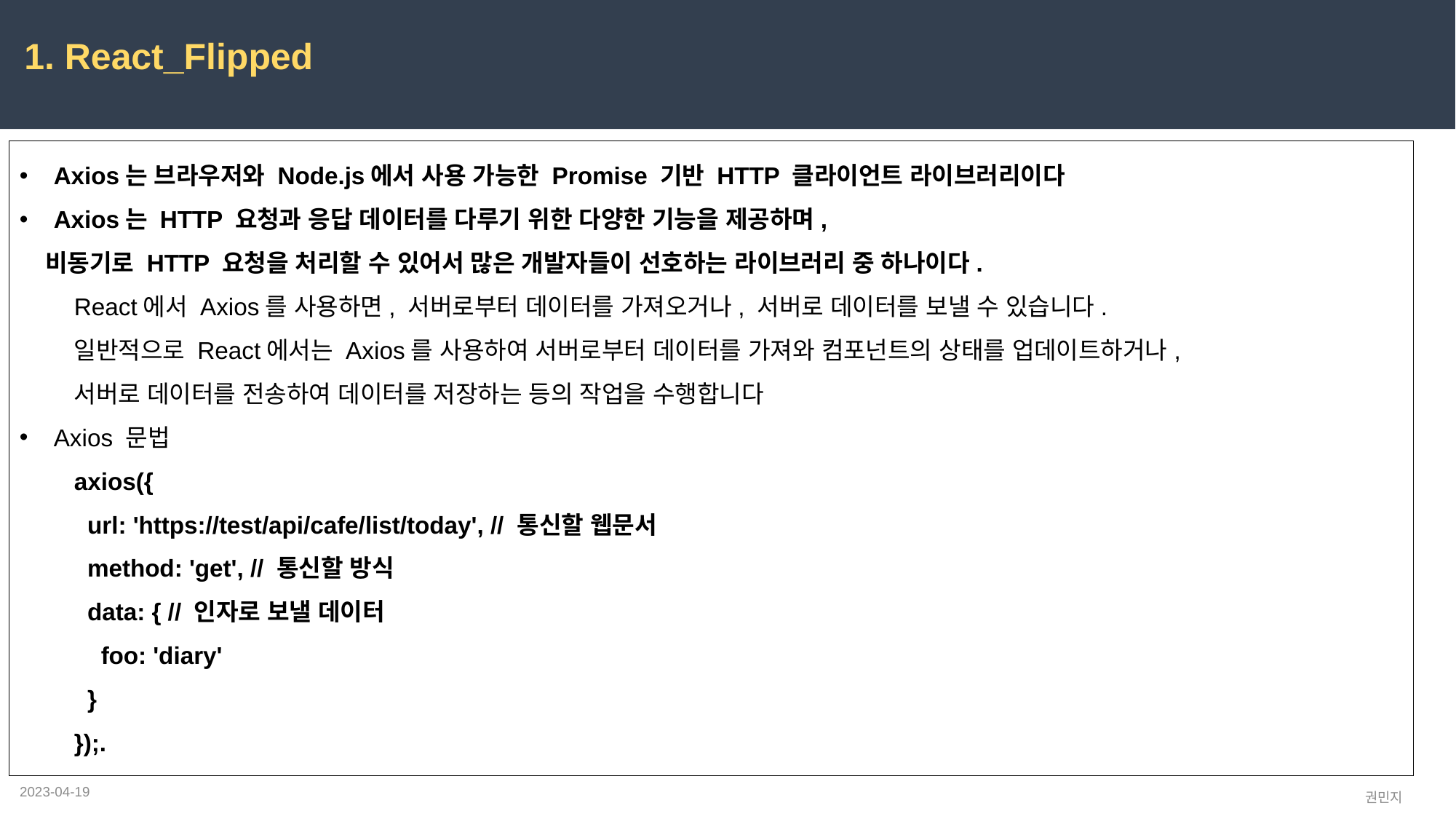

1. React_Flipped
Axios는 브라우저와 Node.js에서 사용 가능한 Promise 기반 HTTP 클라이언트 라이브러리이다
Axios는 HTTP 요청과 응답 데이터를 다루기 위한 다양한 기능을 제공하며,
   비동기로 HTTP 요청을 처리할 수 있어서 많은 개발자들이 선호하는 라이브러리 중 하나이다.
React에서 Axios를 사용하면, 서버로부터 데이터를 가져오거나, 서버로 데이터를 보낼 수 있습니다.
일반적으로 React에서는 Axios를 사용하여 서버로부터 데이터를 가져와 컴포넌트의 상태를 업데이트하거나,
서버로 데이터를 전송하여 데이터를 저장하는 등의 작업을 수행합니다
Axios 문법
axios({
  url: 'https://test/api/cafe/list/today', // 통신할 웹문서
  method: 'get', // 통신할 방식
  data: { // 인자로 보낼 데이터
    foo: 'diary'
  }
});.

2023-04-19
권민지